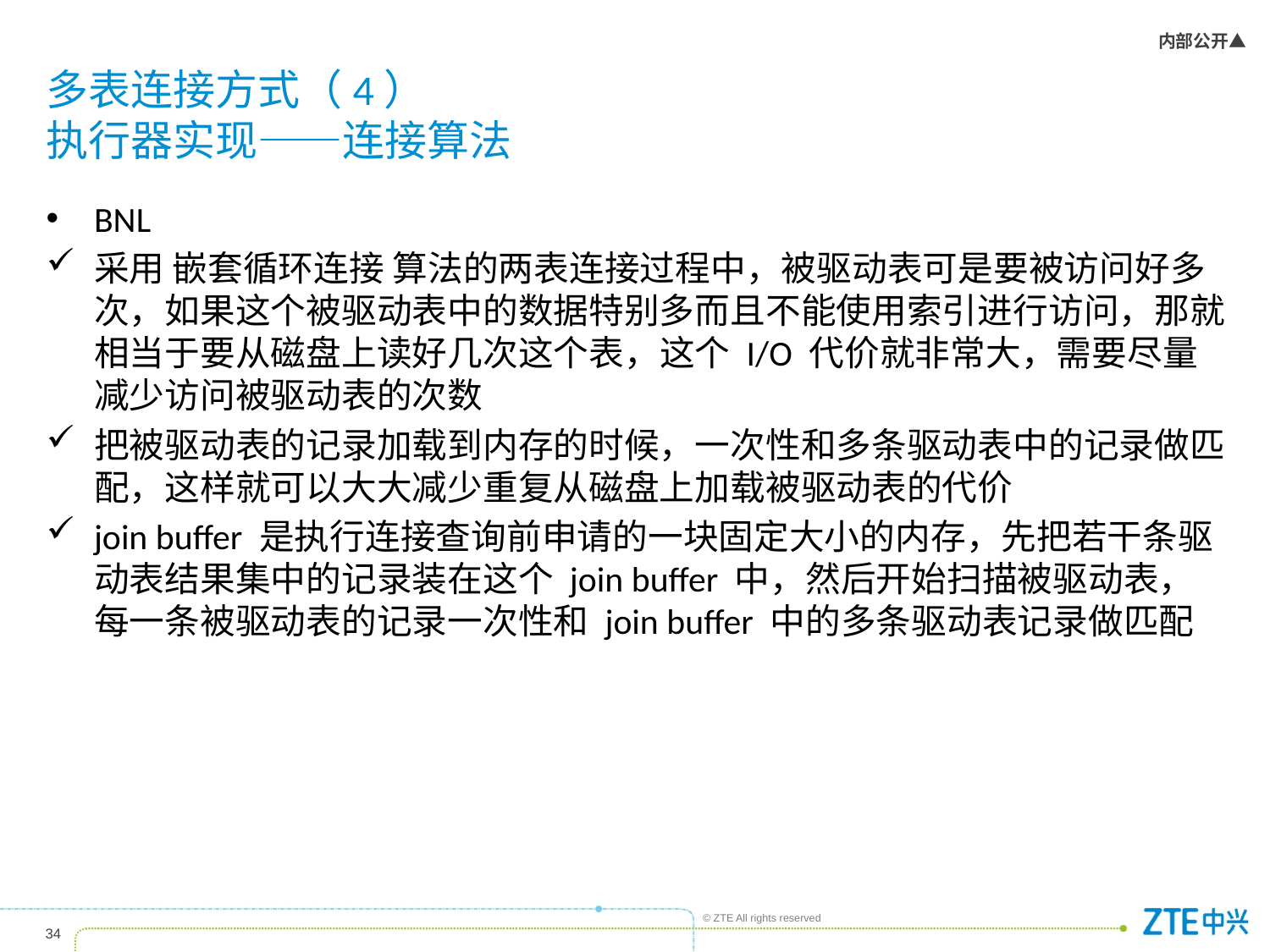

# 多表连接方式（4） 执行器实现——连接算法
BNL
采用 嵌套循环连接 算法的两表连接过程中，被驱动表可是要被访问好多次，如果这个被驱动表中的数据特别多而且不能使用索引进行访问，那就相当于要从磁盘上读好几次这个表，这个 I/O 代价就非常大，需要尽量减少访问被驱动表的次数
把被驱动表的记录加载到内存的时候，一次性和多条驱动表中的记录做匹配，这样就可以大大减少重复从磁盘上加载被驱动表的代价
join buffer 是执行连接查询前申请的一块固定大小的内存，先把若干条驱动表结果集中的记录装在这个 join buffer 中，然后开始扫描被驱动表，每一条被驱动表的记录一次性和 join buffer 中的多条驱动表记录做匹配